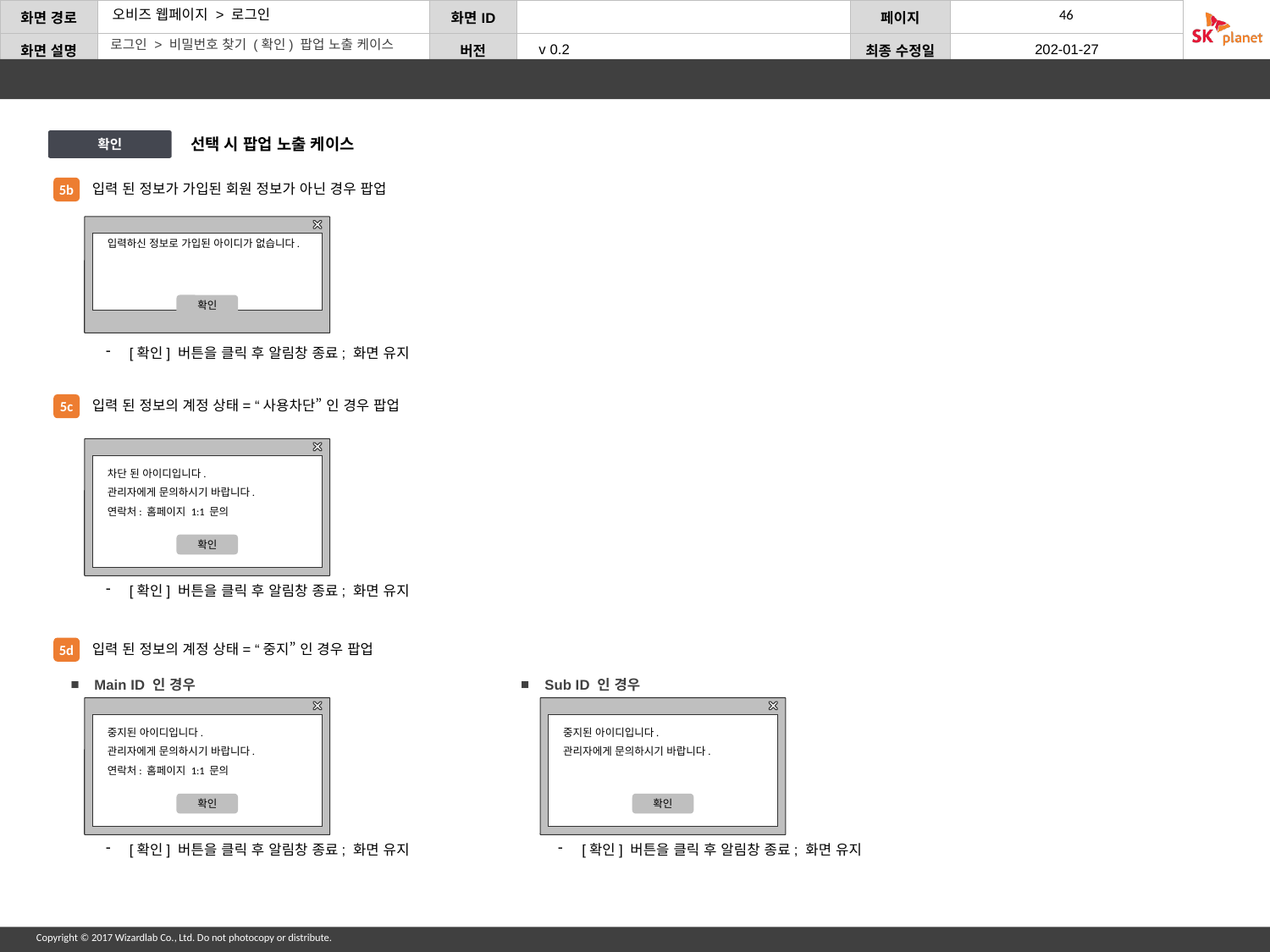

로그인 > 비밀번호 찾기 (확인) 팝업 노출 케이스
선택 시 팝업 노출 케이스
확인
입력 된 정보가 가입된 회원 정보가 아닌 경우 팝업
5b

입력하신 정보로 가입된 아이디가 없습니다.

확인
[확인] 버튼을 클릭 후 알림창 종료; 화면 유지
입력 된 정보의 계정 상태= “사용차단” 인 경우 팝업
5c

차단 된 아이디입니다.
관리자에게 문의하시기 바랍니다.
연락처: 홈페이지 1:1 문의
확인
[확인] 버튼을 클릭 후 알림창 종료; 화면 유지
입력 된 정보의 계정 상태= “중지” 인 경우 팝업
5d
Main ID 인 경우
Sub ID 인 경우

중지된 아이디입니다.
관리자에게 문의하시기 바랍니다.
연락처: 홈페이지 1:1 문의
확인

중지된 아이디입니다.
관리자에게 문의하시기 바랍니다.

확인
[확인] 버튼을 클릭 후 알림창 종료; 화면 유지
[확인] 버튼을 클릭 후 알림창 종료; 화면 유지